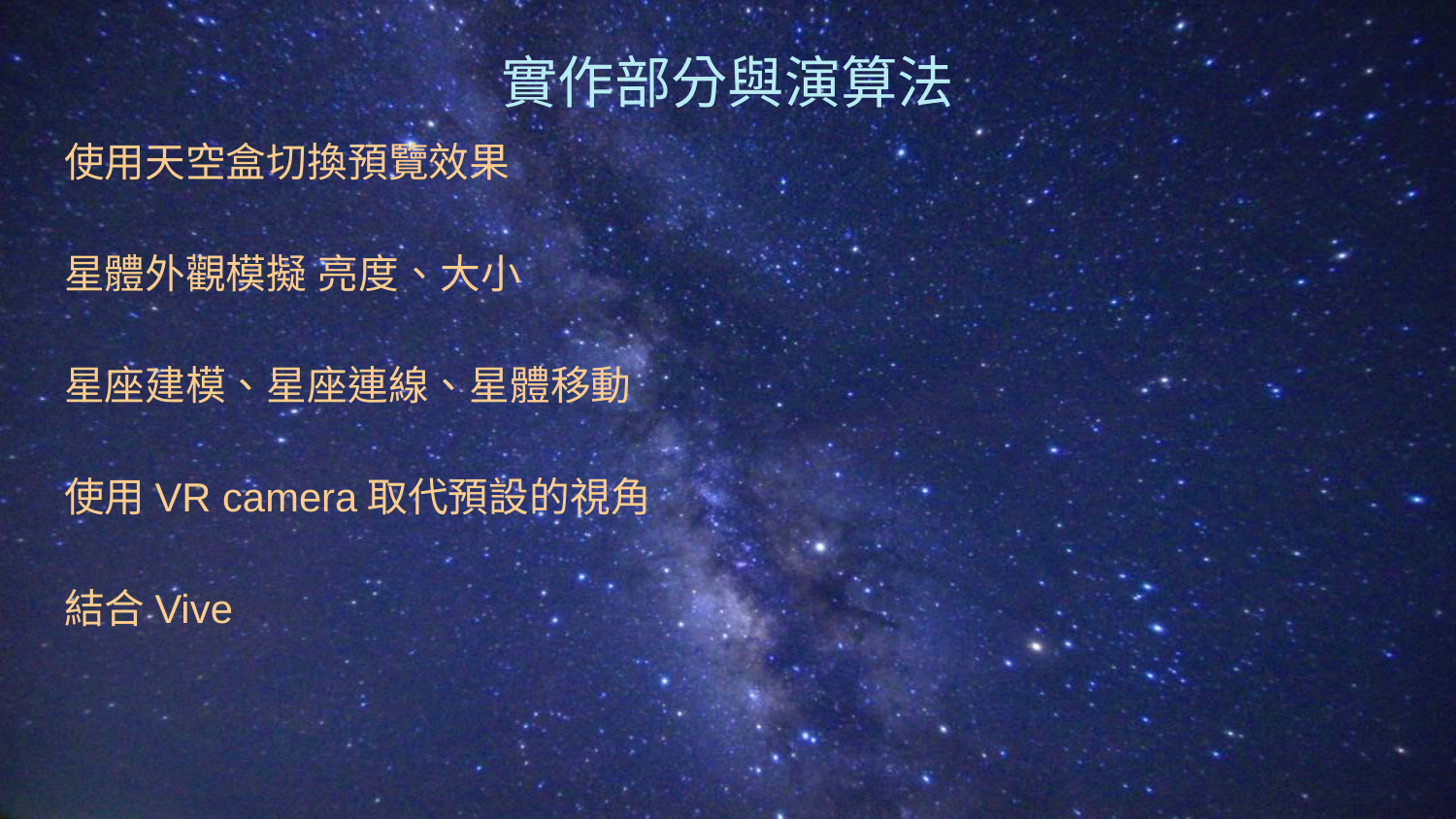

# 實作部分與演算法
使用天空盒切換預覽效果

星體外觀模擬 亮度、大小

星座建模、星座連線、星體移動

使用VR camera取代預設的視角

結合Vive